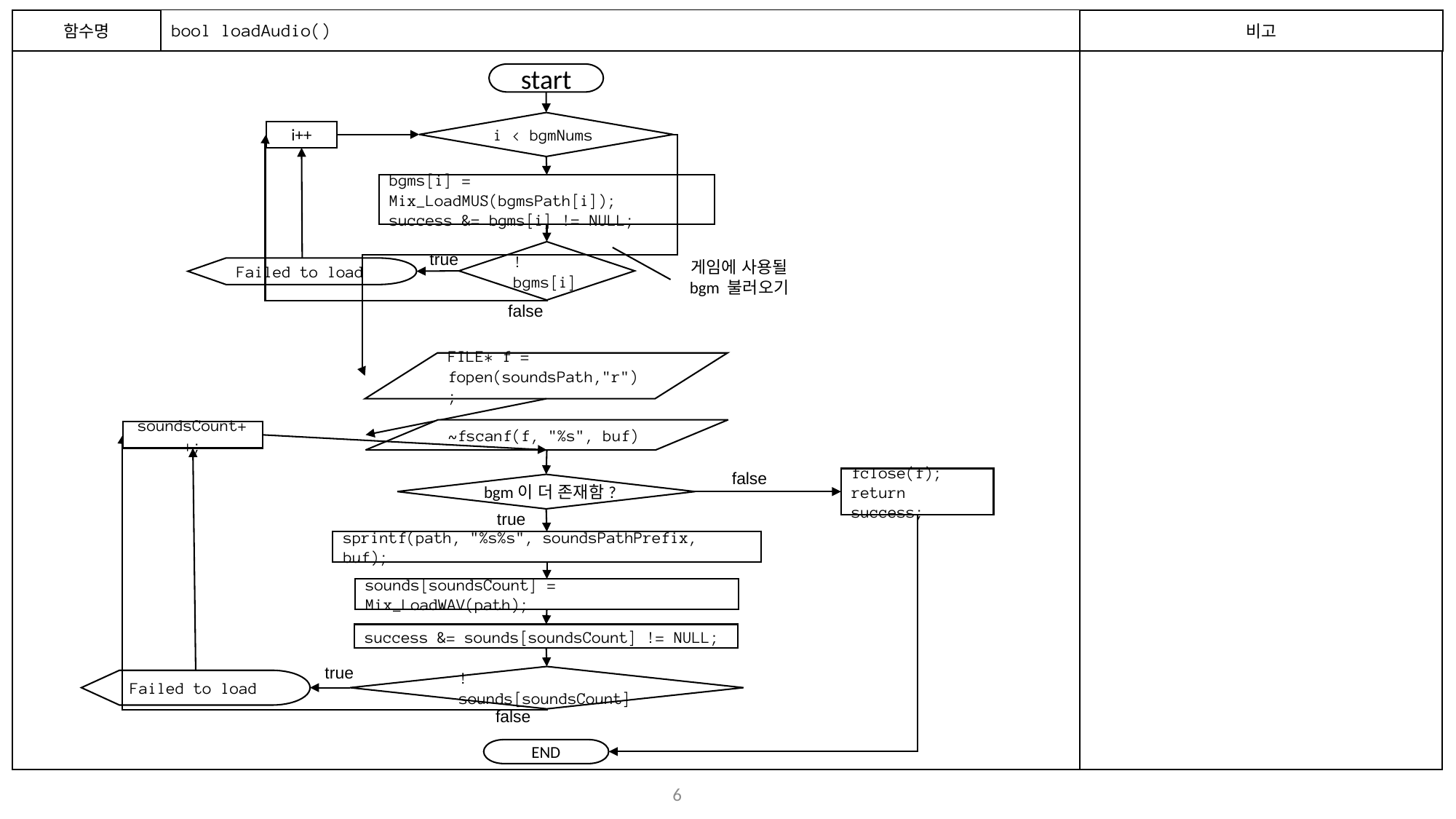

함수명
# bool loadAudio()
비고

start
i < bgmNums
i++
bgms[i] = Mix_LoadMUS(bgmsPath[i]);
success &= bgms[i] != NULL;
게임에 사용될 bgm 불러오기
!bgms[i]
true
Failed to load
false
FILE* f = fopen(soundsPath,"r");
~fscanf(f, "%s", buf)
soundsCount++;
false
fclose(f);
return success;
bgm이 더 존재함?
true
sprintf(path, "%s%s", soundsPathPrefix, buf);
sounds[soundsCount] = Mix_LoadWAV(path);
success &= sounds[soundsCount] != NULL;
true
!sounds[soundsCount]
Failed to load
false
END
6